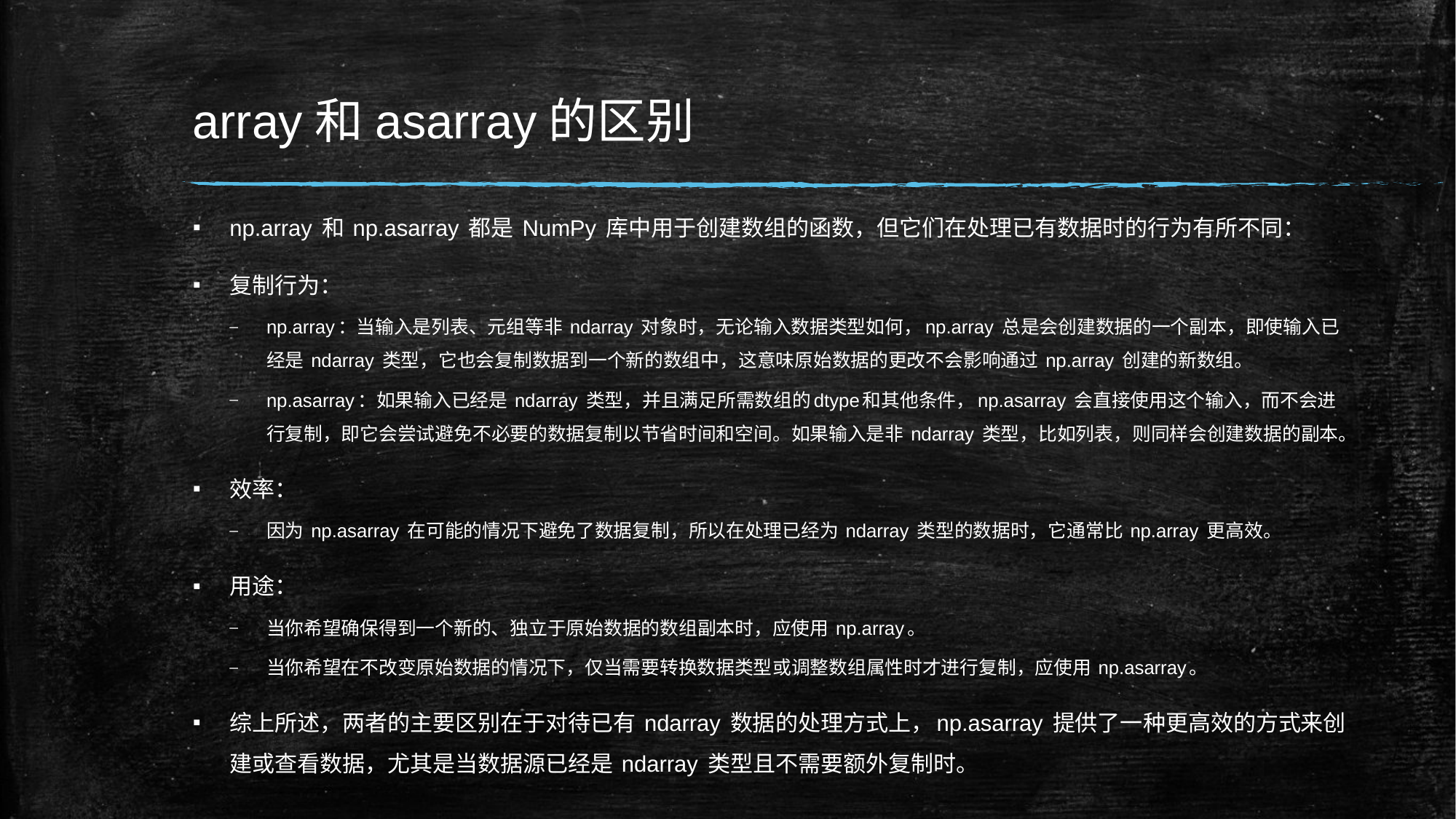

# array和asarray的区别
np.array 和 np.asarray 都是 NumPy 库中用于创建数组的函数，但它们在处理已有数据时的行为有所不同：
复制行为：
np.array：当输入是列表、元组等非 ndarray 对象时，无论输入数据类型如何，np.array 总是会创建数据的一个副本，即使输入已经是 ndarray 类型，它也会复制数据到一个新的数组中，这意味原始数据的更改不会影响通过 np.array 创建的新数组。
np.asarray：如果输入已经是 ndarray 类型，并且满足所需数组的dtype和其他条件，np.asarray 会直接使用这个输入，而不会进行复制，即它会尝试避免不必要的数据复制以节省时间和空间。如果输入是非 ndarray 类型，比如列表，则同样会创建数据的副本。
效率：
因为 np.asarray 在可能的情况下避免了数据复制，所以在处理已经为 ndarray 类型的数据时，它通常比 np.array 更高效。
用途：
当你希望确保得到一个新的、独立于原始数据的数组副本时，应使用 np.array。
当你希望在不改变原始数据的情况下，仅当需要转换数据类型或调整数组属性时才进行复制，应使用 np.asarray。
综上所述，两者的主要区别在于对待已有 ndarray 数据的处理方式上，np.asarray 提供了一种更高效的方式来创建或查看数据，尤其是当数据源已经是 ndarray 类型且不需要额外复制时。